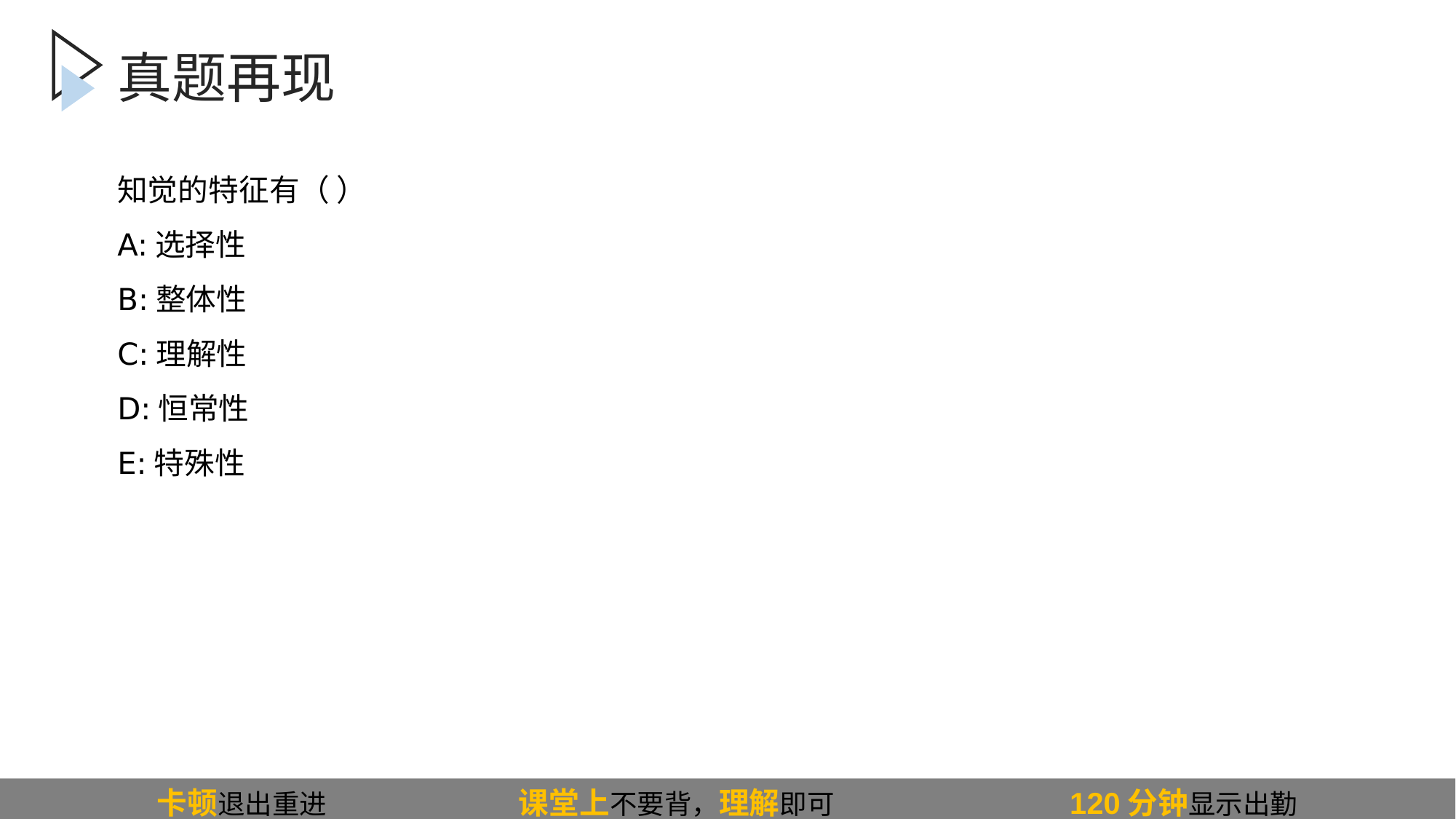

真题再现
知觉的特征有（ ）
A:选择性
B:整体性
C:理解性
D:恒常性
E:特殊性